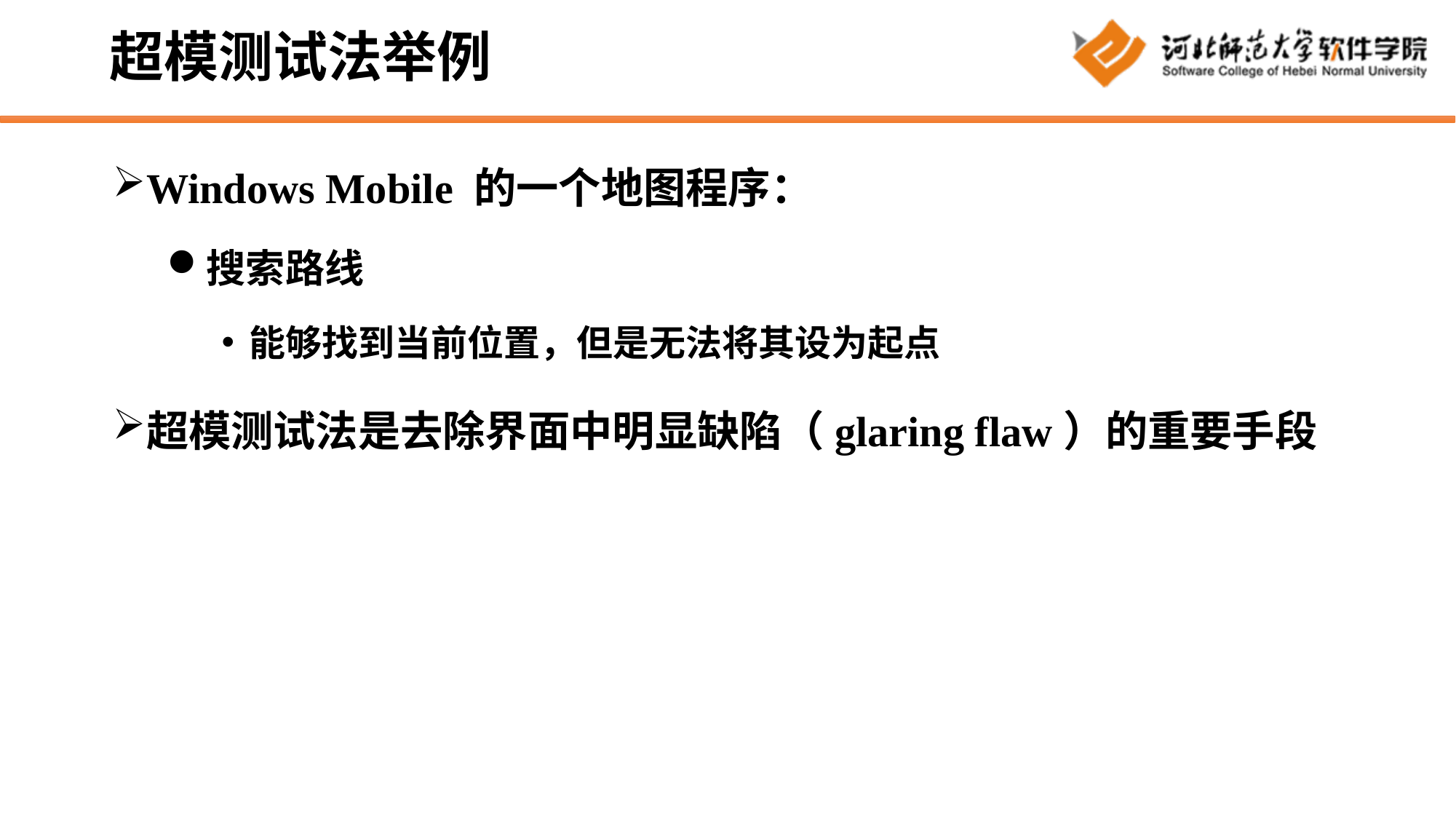

# 超模测试法举例
Windows Mobile 的一个地图程序：
搜索路线
能够找到当前位置，但是无法将其设为起点
超模测试法是去除界面中明显缺陷（glaring flaw）的重要手段